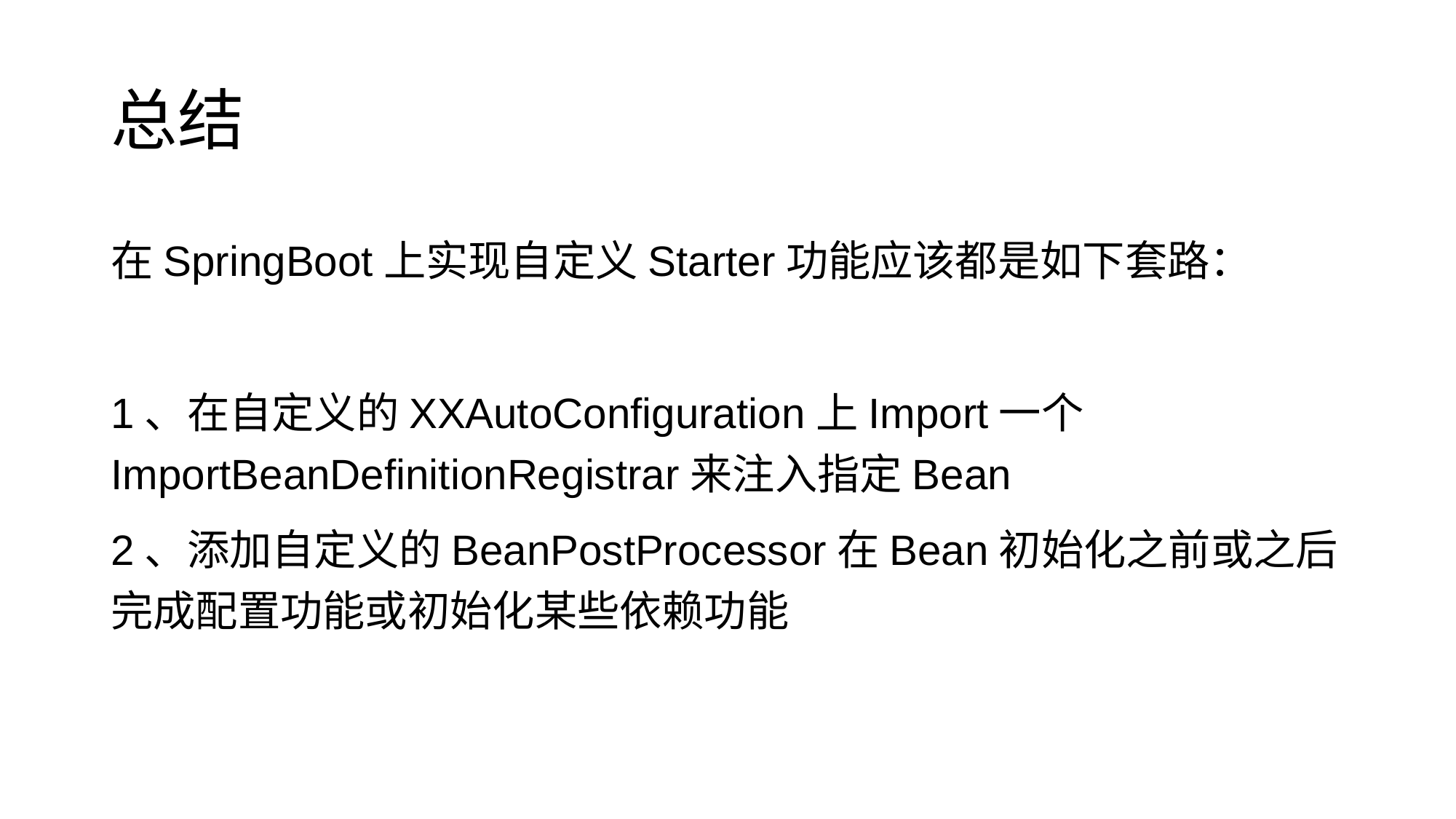

# 总结
在SpringBoot上实现自定义Starter功能应该都是如下套路：

1、在自定义的XXAutoConfiguration上Import一个ImportBeanDefinitionRegistrar来注入指定Bean
2、添加自定义的BeanPostProcessor在Bean初始化之前或之后完成配置功能或初始化某些依赖功能